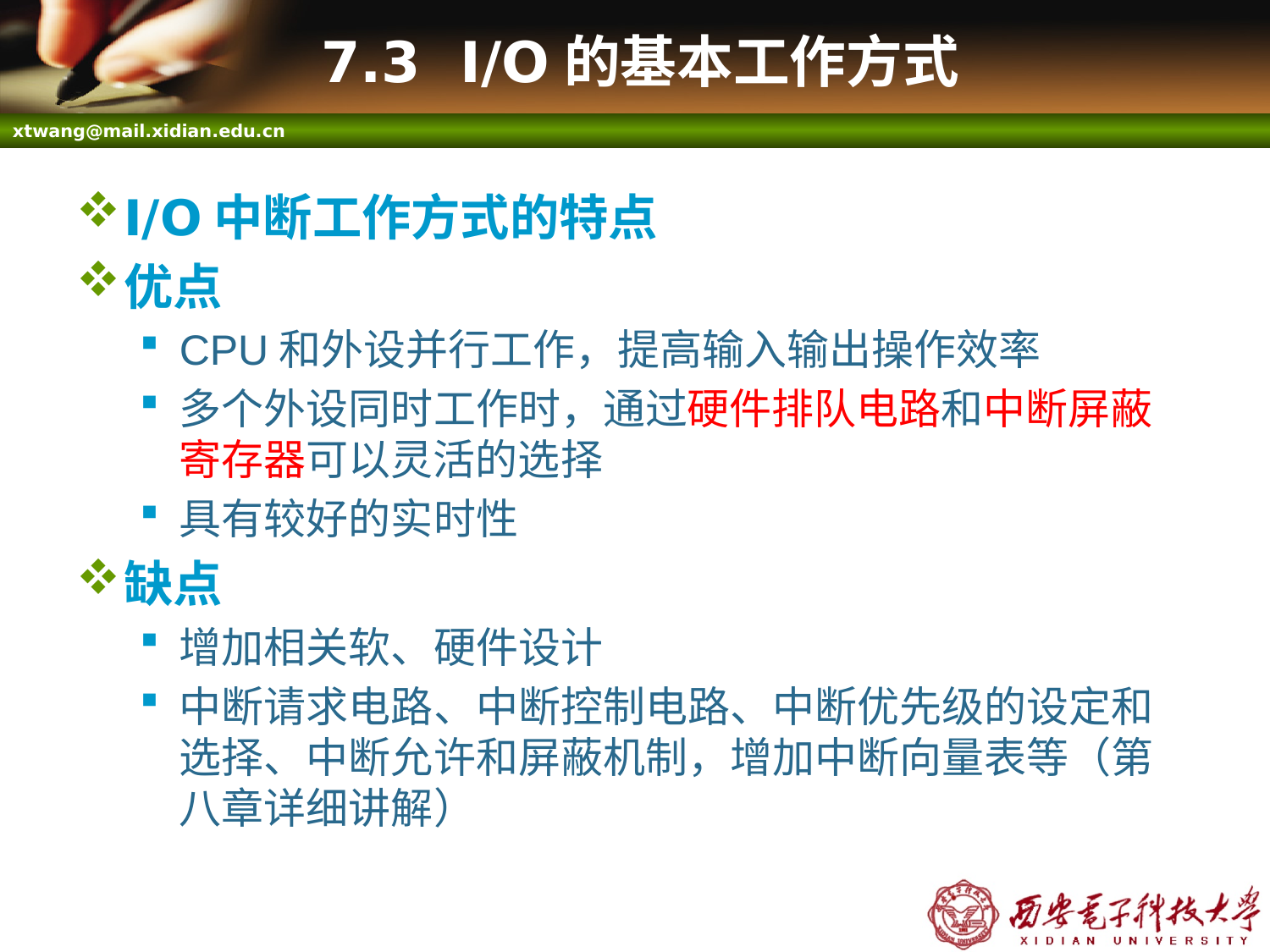

# 7.3  I/O的基本工作方式
I/O中断工作方式的特点
优点
CPU和外设并行工作，提高输入输出操作效率
多个外设同时工作时，通过硬件排队电路和中断屏蔽寄存器可以灵活的选择
具有较好的实时性
缺点
增加相关软、硬件设计
中断请求电路、中断控制电路、中断优先级的设定和选择、中断允许和屏蔽机制，增加中断向量表等（第八章详细讲解）